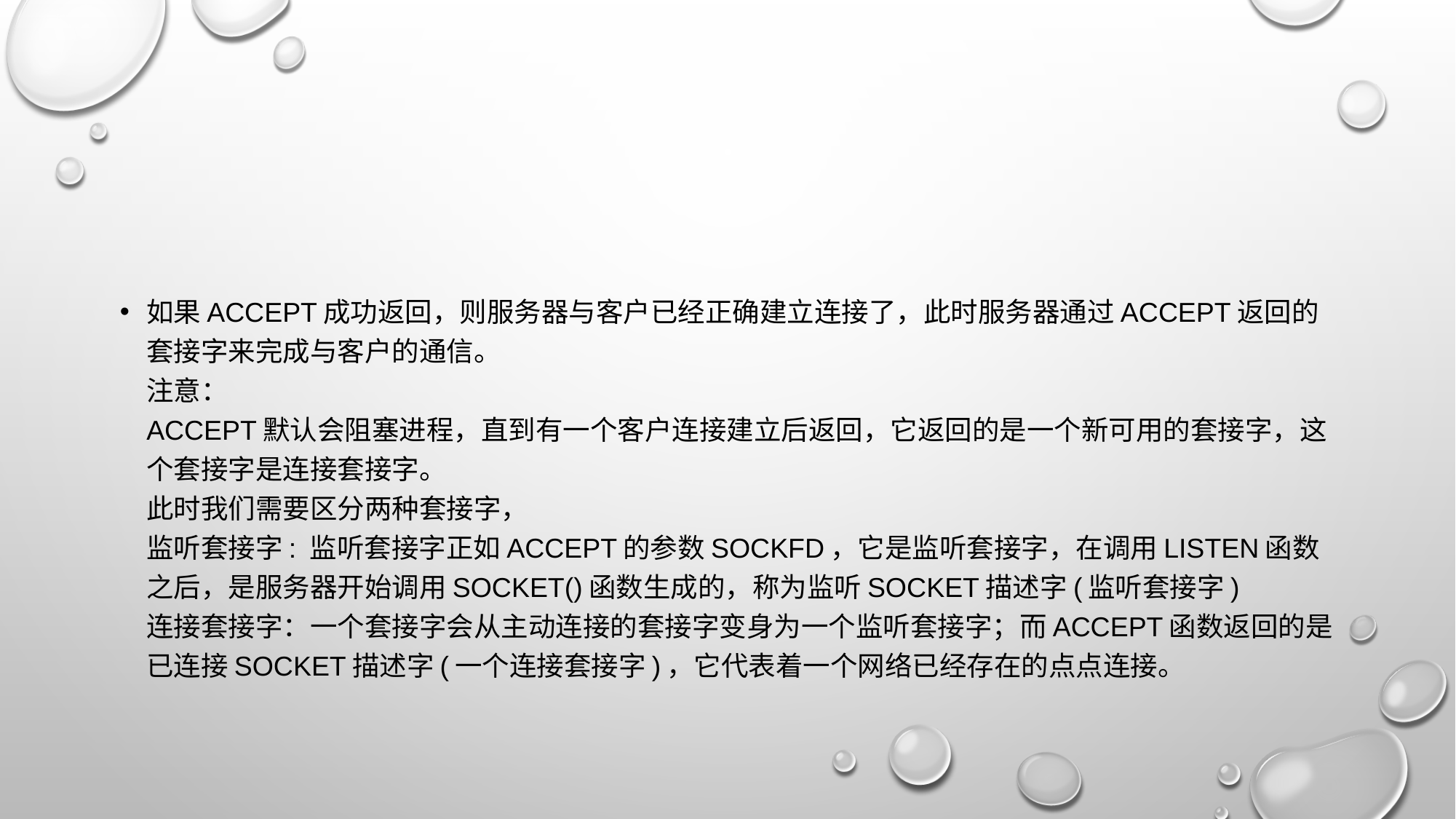

#
如果accept成功返回，则服务器与客户已经正确建立连接了，此时服务器通过accept返回的套接字来完成与客户的通信。
注意：
accept默认会阻塞进程，直到有一个客户连接建立后返回，它返回的是一个新可用的套接字，这个套接字是连接套接字。
此时我们需要区分两种套接字，
监听套接字: 监听套接字正如accept的参数sockfd，它是监听套接字，在调用listen函数之后，是服务器开始调用socket()函数生成的，称为监听socket描述字(监听套接字)
连接套接字：一个套接字会从主动连接的套接字变身为一个监听套接字；而accept函数返回的是已连接socket描述字(一个连接套接字)，它代表着一个网络已经存在的点点连接。